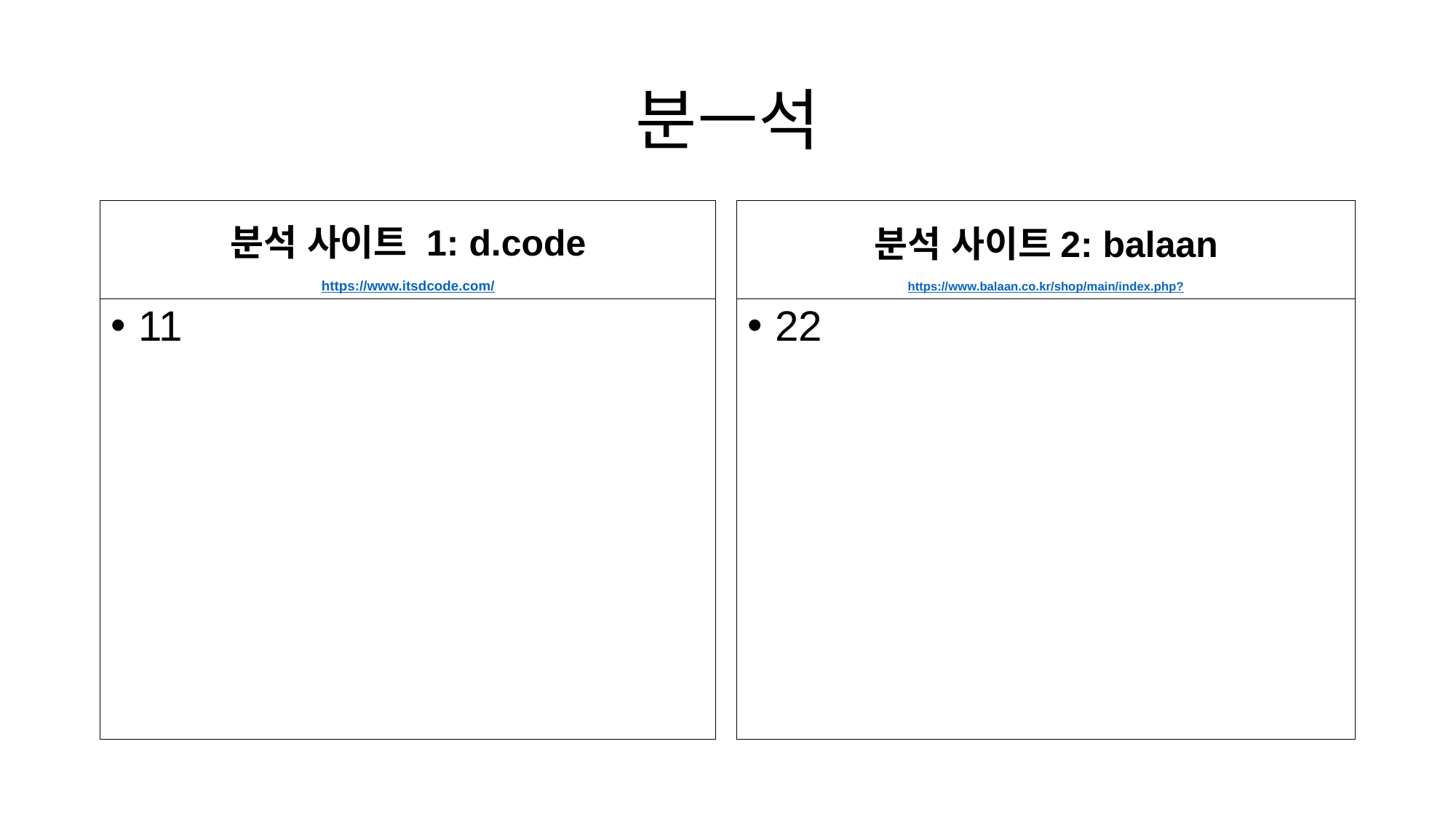

# 분ㅡ석
분석 사이트 1: d.code
https://www.itsdcode.com/
분석 사이트2: balaan
https://www.balaan.co.kr/shop/main/index.php?
11
22